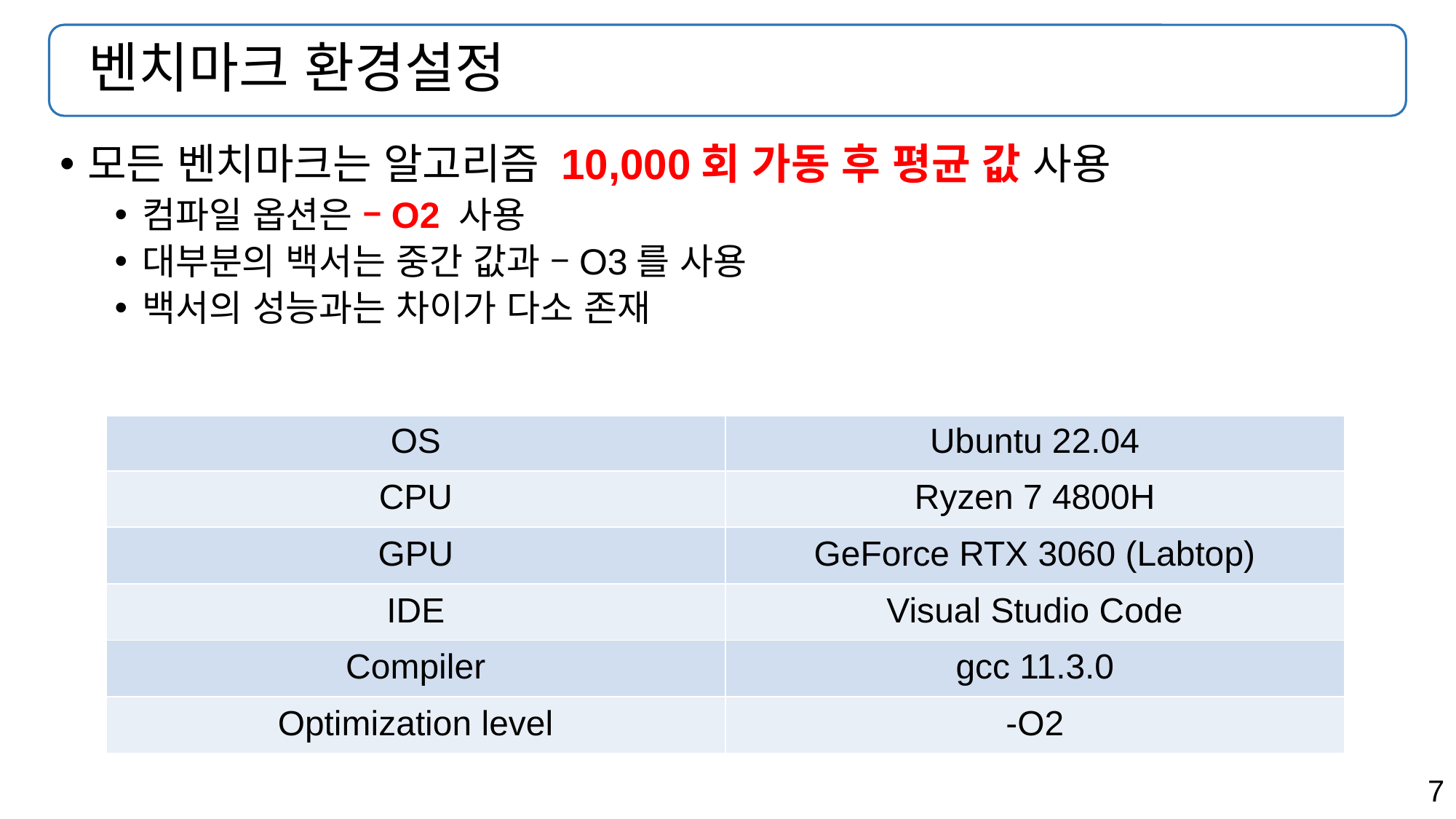

# 벤치마크 환경설정
모든 벤치마크는 알고리즘 10,000회 가동 후 평균 값 사용
컴파일 옵션은 –O2 사용
대부분의 백서는 중간 값과 –O3를 사용
백서의 성능과는 차이가 다소 존재
|  |  |
| --- | --- |
| OS | Ubuntu 22.04 |
| CPU | Ryzen 7 4800H |
| GPU | GeForce RTX 3060 (Labtop) |
| IDE | Visual Studio Code |
| Compiler | gcc 11.3.0 |
| Optimization level | -O2 |